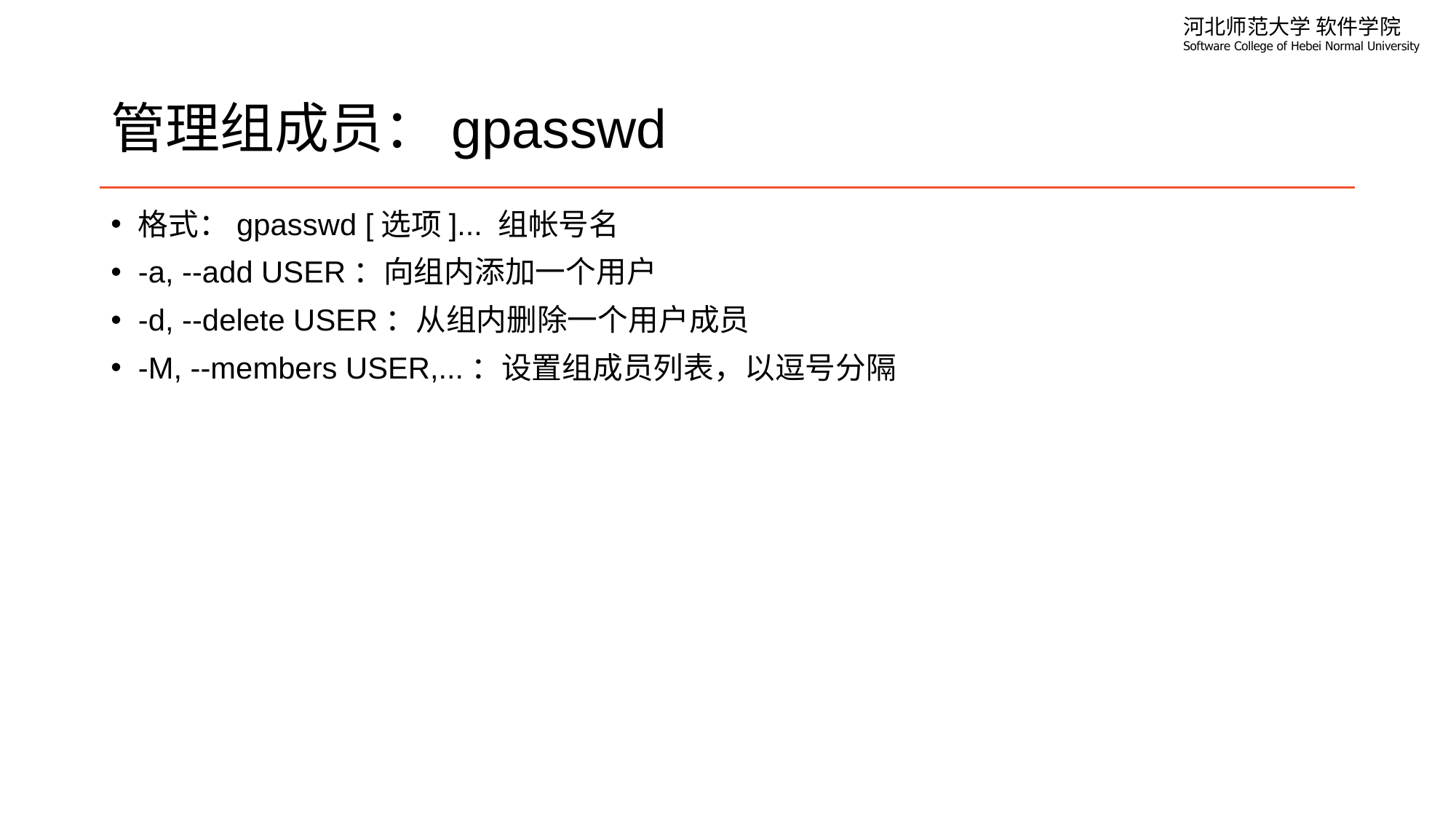

# 管理组成员：gpasswd
格式：gpasswd [选项]... 组帐号名
-a, --add USER：向组内添加一个用户
-d, --delete USER：从组内删除一个用户成员
-M, --members USER,...：设置组成员列表，以逗号分隔